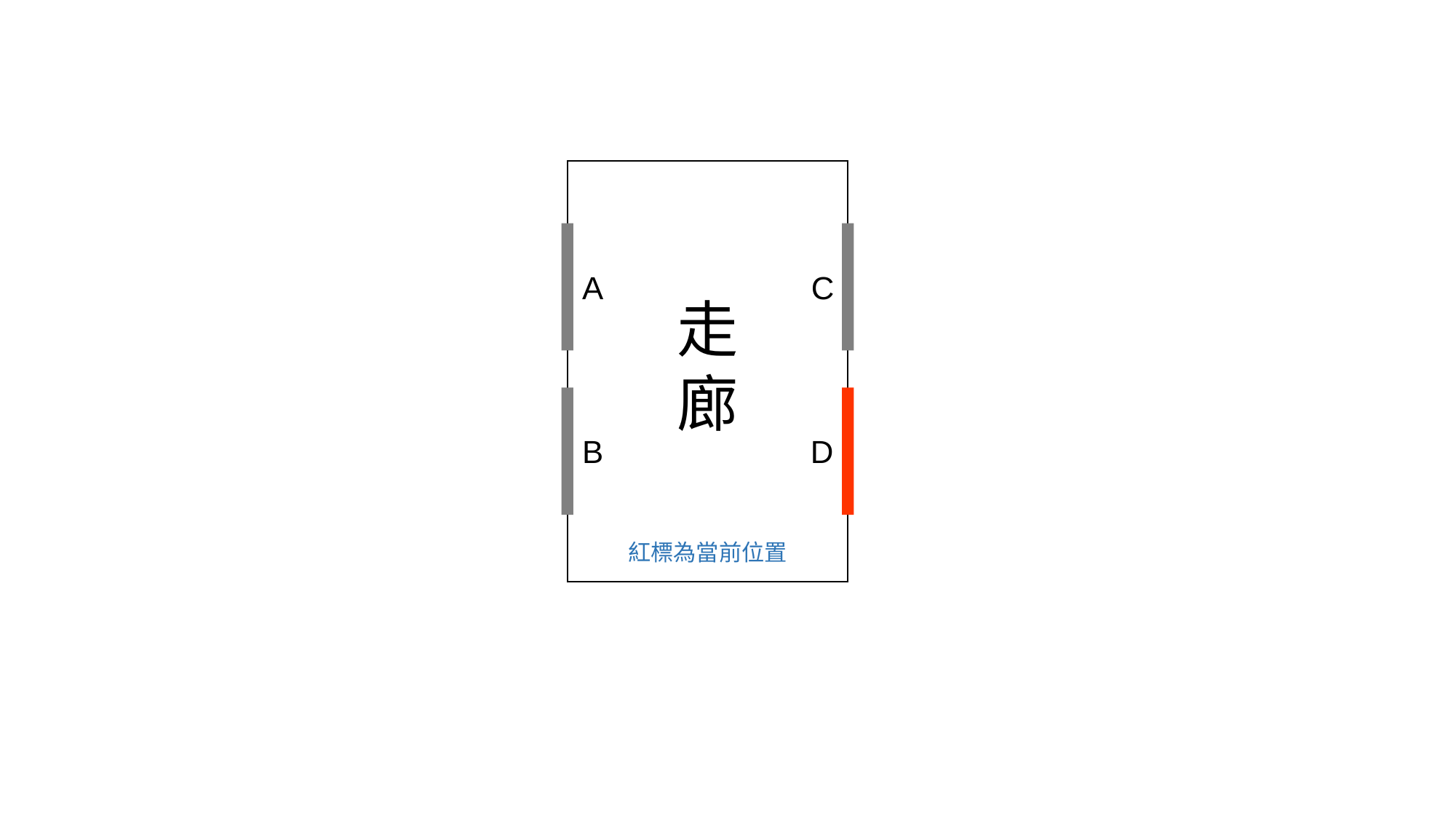

A
C
走
廊

B
D
紅標為當前位置